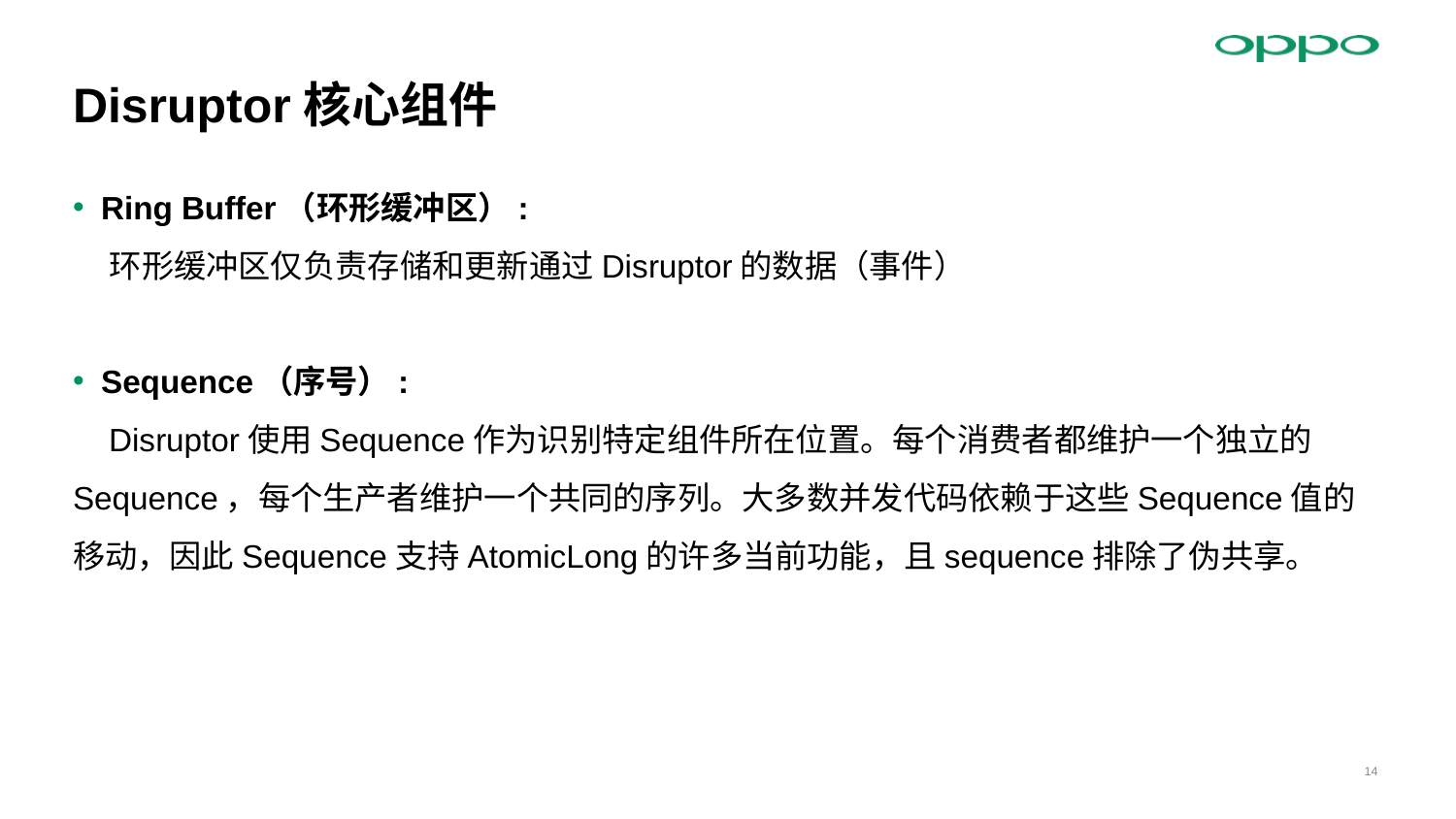

# Disruptor核心组件
Ring Buffer（环形缓冲区）:
    环形缓冲区仅负责存储和更新通过Disruptor的数据（事件）

Sequence（序号）:
    Disruptor使用Sequence作为识别特定组件所在位置。每个消费者都维护一个独立的Sequence，每个生产者维护一个共同的序列。大多数并发代码依赖于这些Sequence值的移动，因此Sequence支持AtomicLong的许多当前功能，且sequence排除了伪共享。